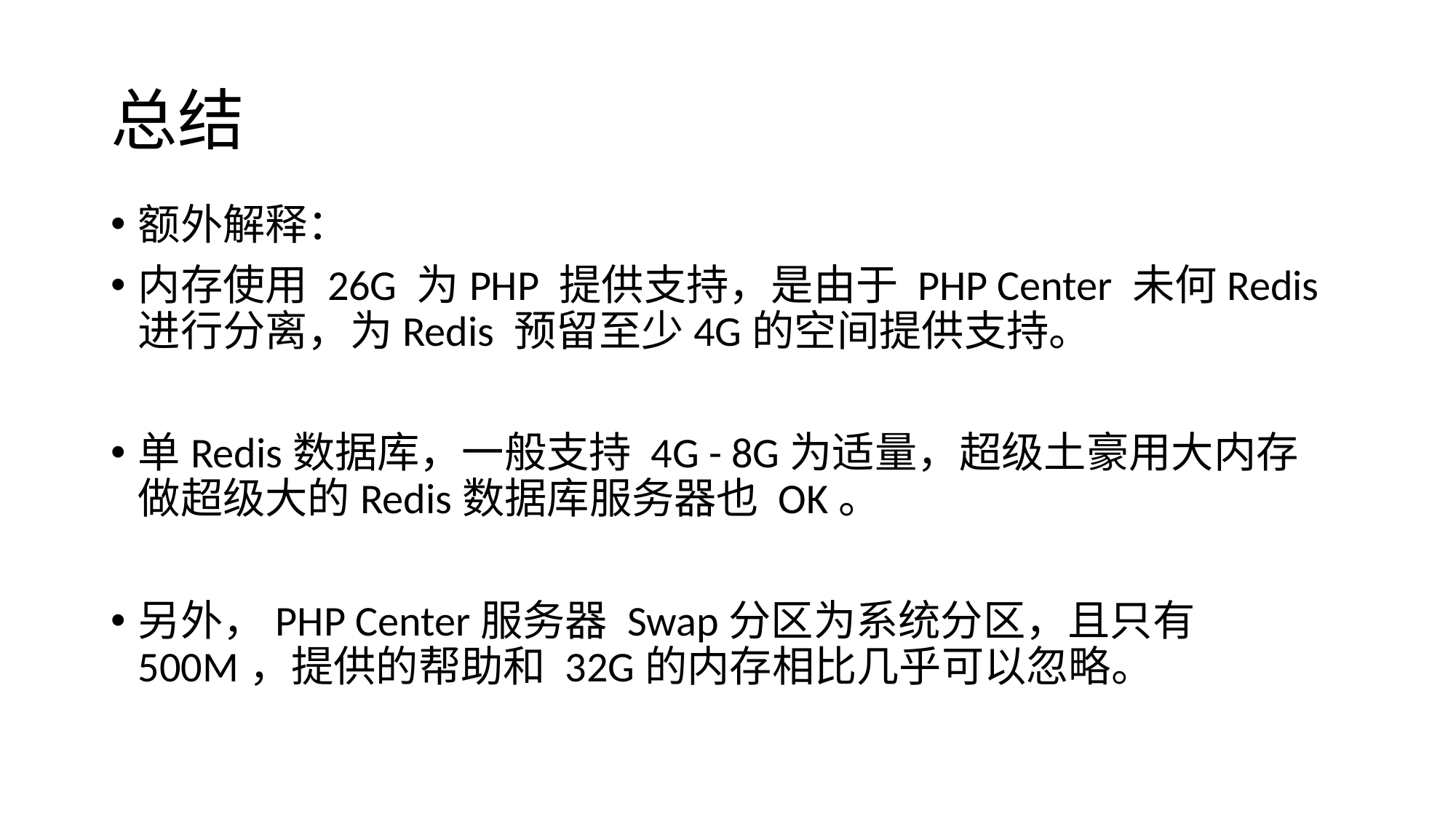

# 总结
额外解释：
内存使用 26G 为PHP 提供支持，是由于 PHP Center 未何Redis进行分离，为Redis 预留至少4G的空间提供支持。

单Redis数据库，一般支持 4G - 8G为适量，超级土豪用大内存 做超级大的Redis数据库服务器也 OK。

另外，PHP Center服务器 Swap分区为系统分区，且只有500M，提供的帮助和 32G的内存相比几乎可以忽略。